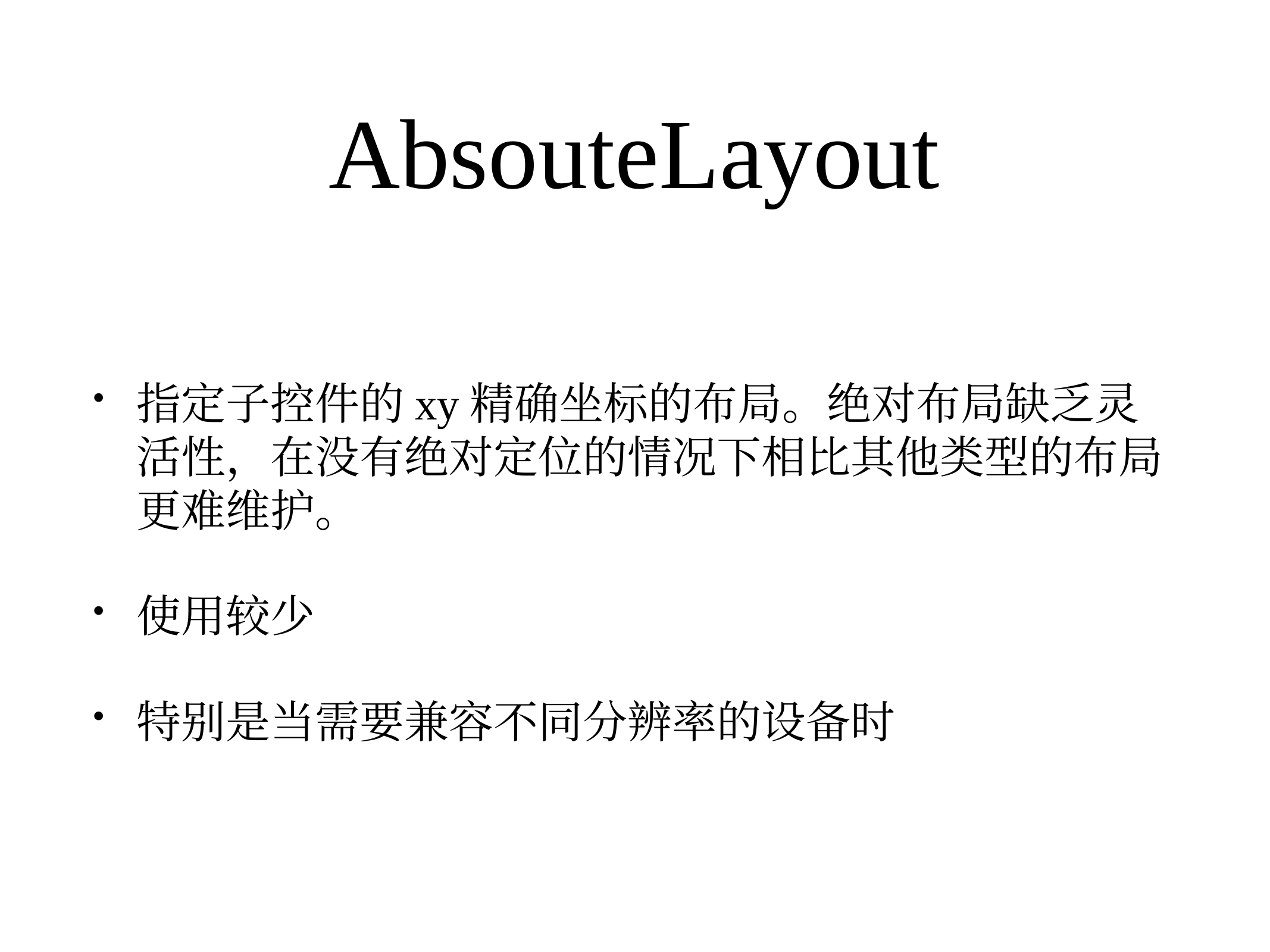

# AbsouteLayout
指定子控件的xy精确坐标的布局。绝对布局缺乏灵活性，在没有绝对定位的情况下相比其他类型的布局更难维护。
使用较少
特别是当需要兼容不同分辨率的设备时